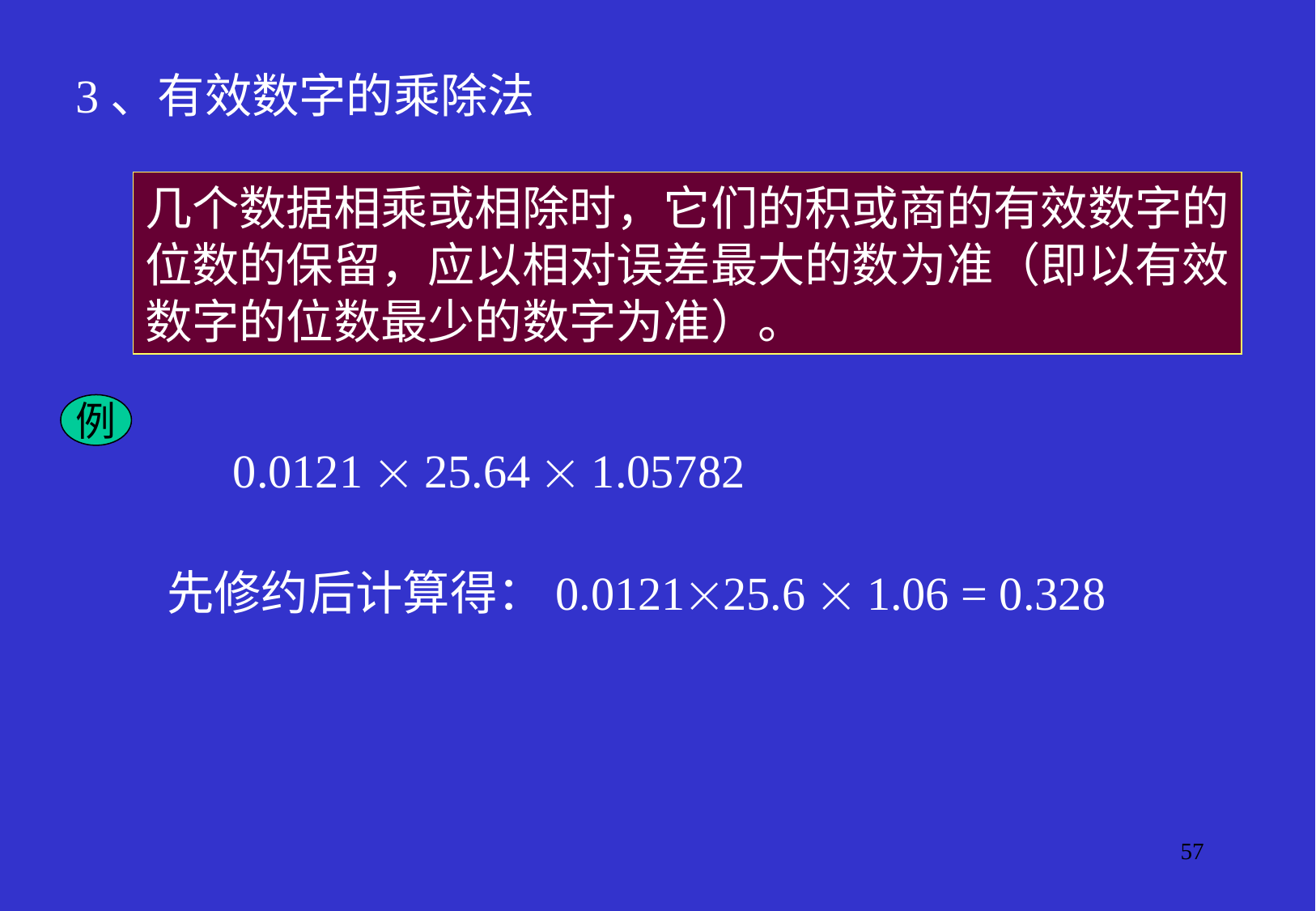

3、有效数字的乘除法
几个数据相乘或相除时，它们的积或商的有效数字的
位数的保留，应以相对误差最大的数为准（即以有效
数字的位数最少的数字为准）。
例
0.0121 × 25.64 × 1.05782
先修约后计算得：0.0121×25.6 × 1.06 = 0.328
57